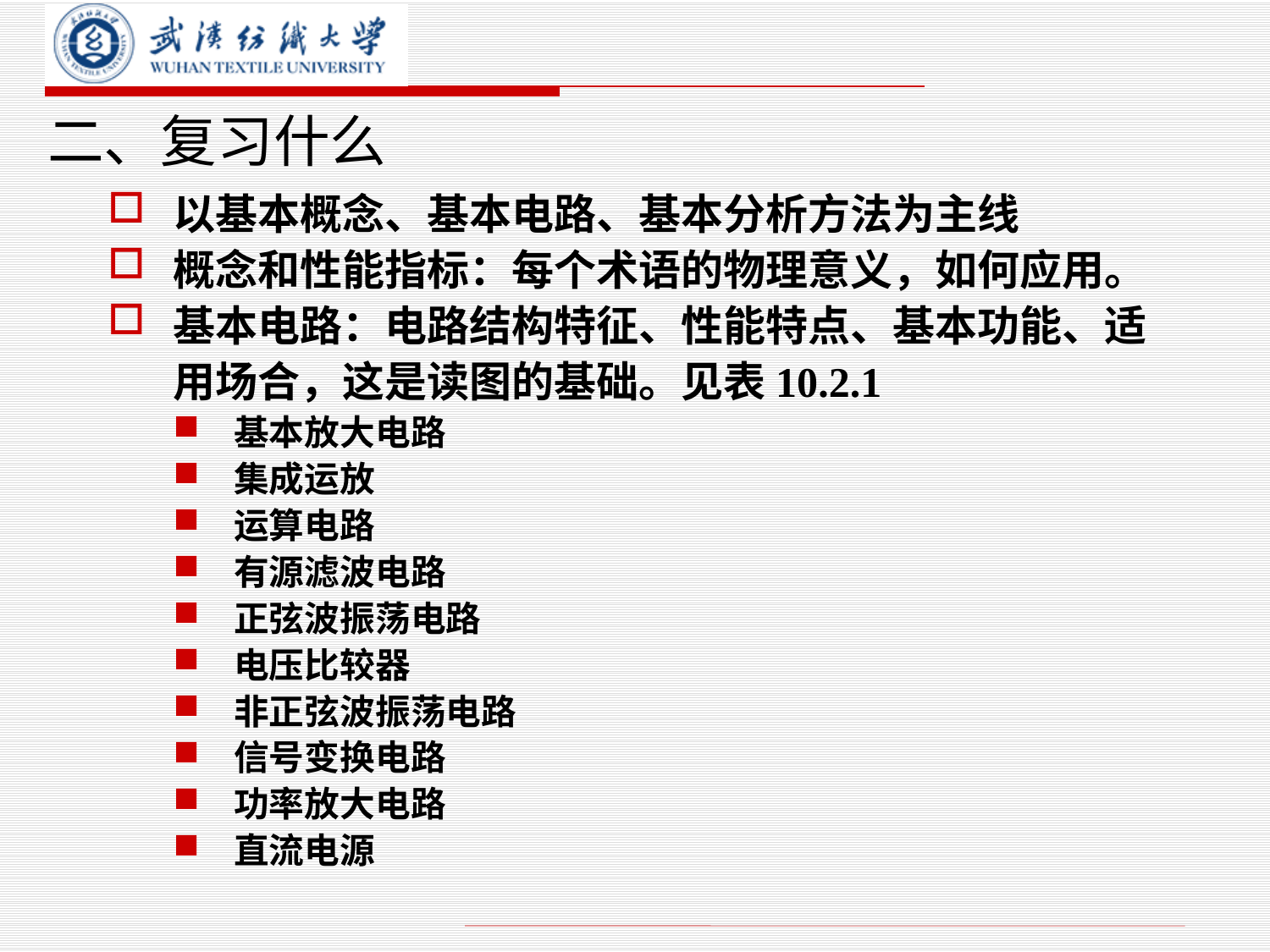

# 二、复习什么
以基本概念、基本电路、基本分析方法为主线
概念和性能指标：每个术语的物理意义，如何应用。
基本电路：电路结构特征、性能特点、基本功能、适用场合，这是读图的基础。见表10.2.1
基本放大电路
集成运放
运算电路
有源滤波电路
正弦波振荡电路
电压比较器
非正弦波振荡电路
信号变换电路
功率放大电路
直流电源